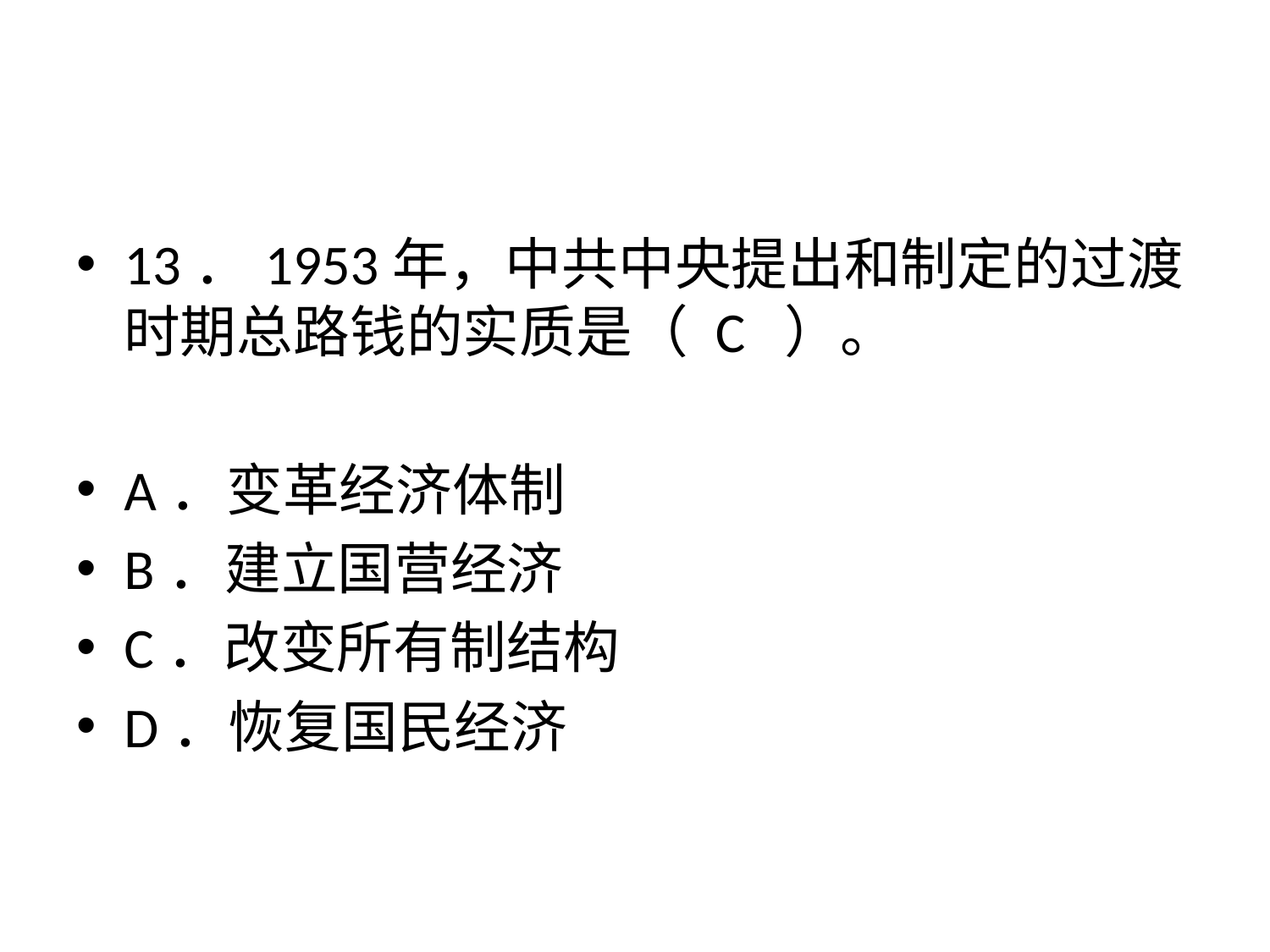

#
13．1953年，中共中央提出和制定的过渡时期总路钱的实质是（ C  ）。

A．变革经济体制
B．建立国营经济
C．改变所有制结构
D．恢复国民经济